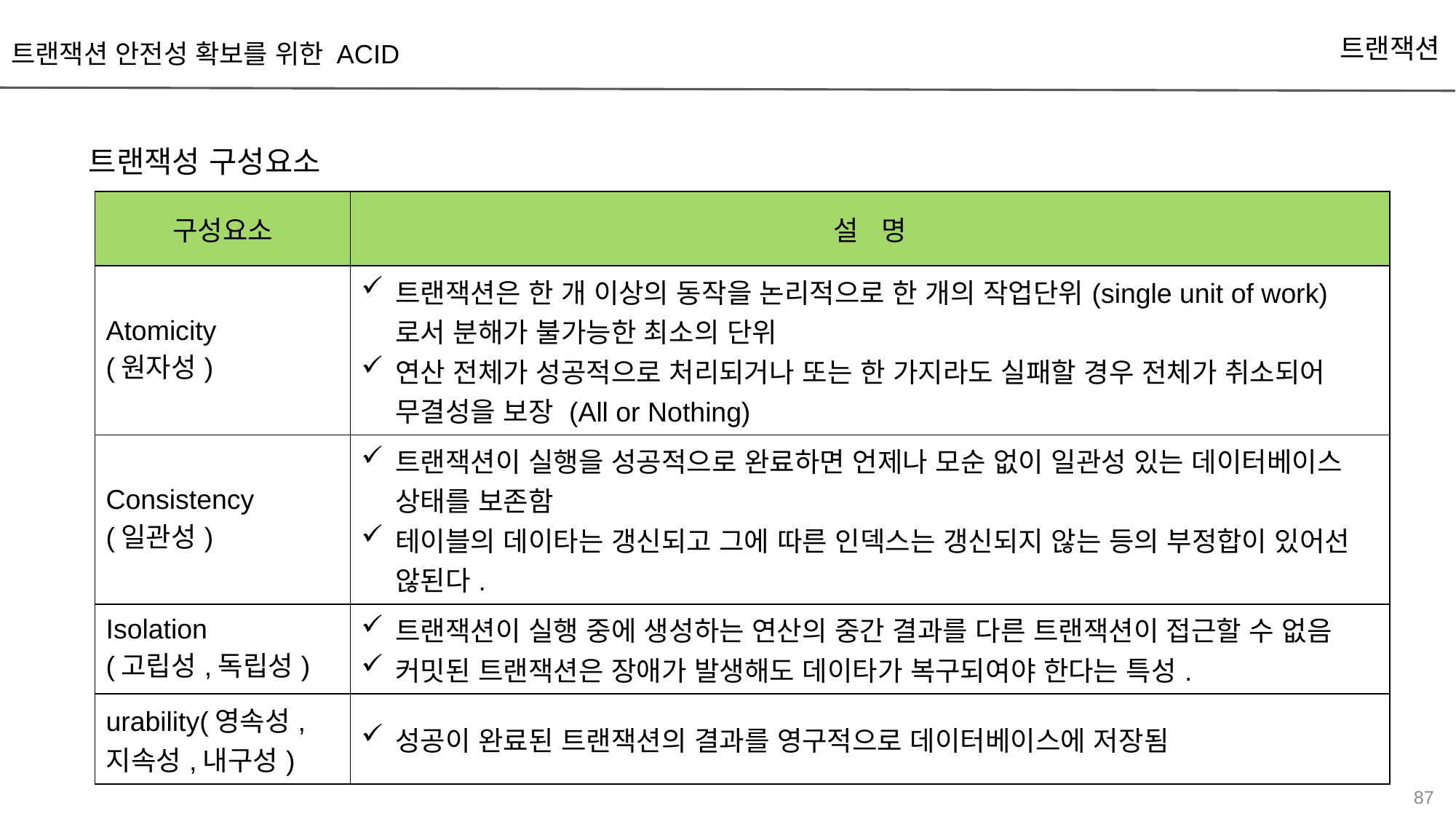

트랜잭션 안전성 확보를 위한 ACID
트랜잭션
트랜잭성 구성요소
| 구성요소 | 설 명 |
| --- | --- |
| Atomicity (원자성) | 트랜잭션은 한 개 이상의 동작을 논리적으로 한 개의 작업단위(single unit of work)로서 분해가 불가능한 최소의 단위 연산 전체가 성공적으로 처리되거나 또는 한 가지라도 실패할 경우 전체가 취소되어 무결성을 보장 (All or Nothing) |
| Consistency (일관성) | 트랜잭션이 실행을 성공적으로 완료하면 언제나 모순 없이 일관성 있는 데이터베이스 상태를 보존함 테이블의 데이타는 갱신되고 그에 따른 인덱스는 갱신되지 않는 등의 부정합이 있어선 않된다. |
| Isolation (고립성,독립성) | 트랜잭션이 실행 중에 생성하는 연산의 중간 결과를 다른 트랜잭션이 접근할 수 없음 커밋된 트랜잭션은 장애가 발생해도 데이타가 복구되여야 한다는 특성. |
| urability(영속성,지속성,내구성) | 성공이 완료된 트랜잭션의 결과를 영구적으로 데이터베이스에 저장됨 |
87